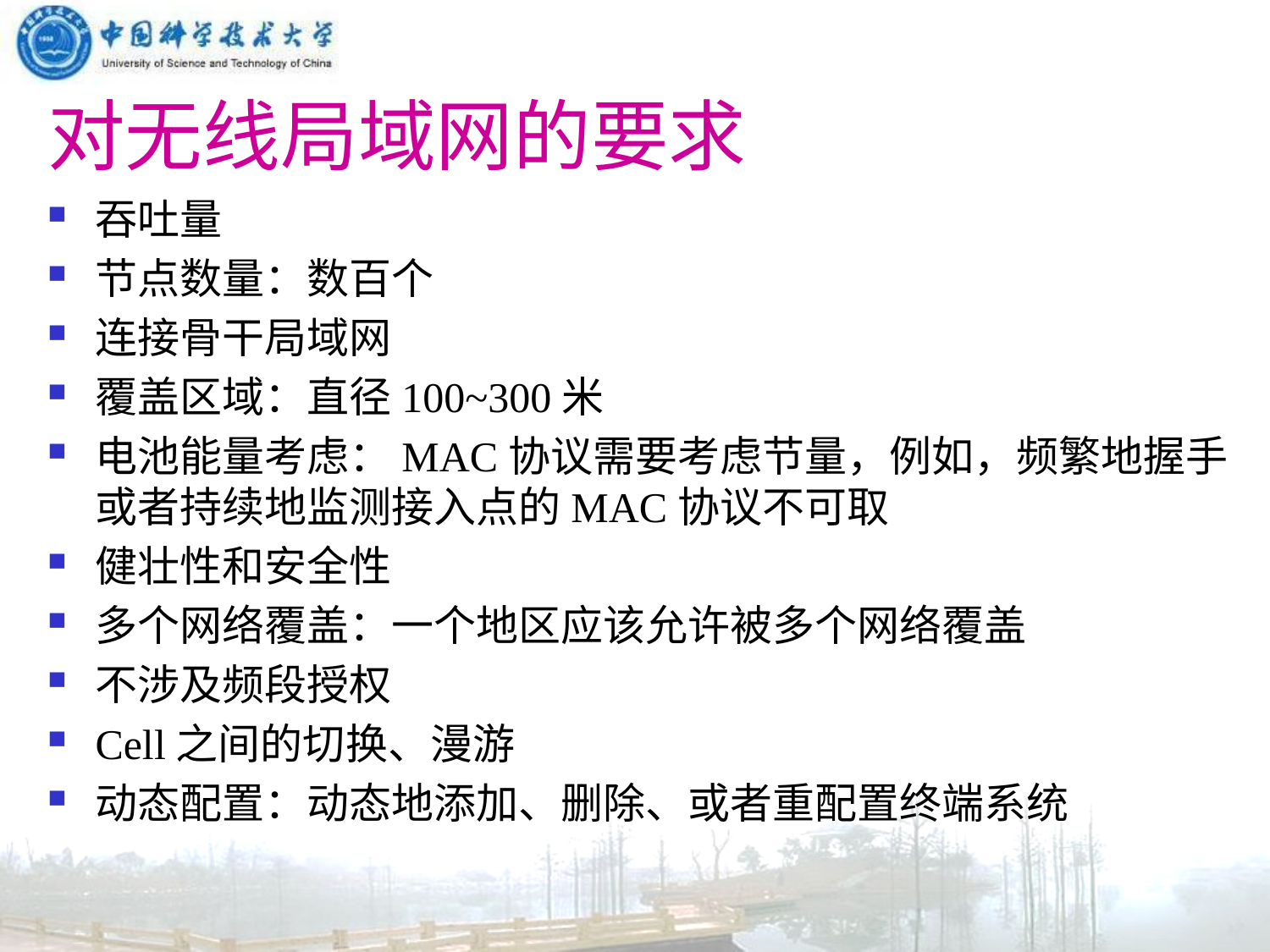

# 对无线局域网的要求
吞吐量
节点数量：数百个
连接骨干局域网
覆盖区域：直径100~300米
电池能量考虑：MAC协议需要考虑节量，例如，频繁地握手或者持续地监测接入点的MAC协议不可取
健壮性和安全性
多个网络覆盖：一个地区应该允许被多个网络覆盖
不涉及频段授权
Cell之间的切换、漫游
动态配置：动态地添加、删除、或者重配置终端系统
11